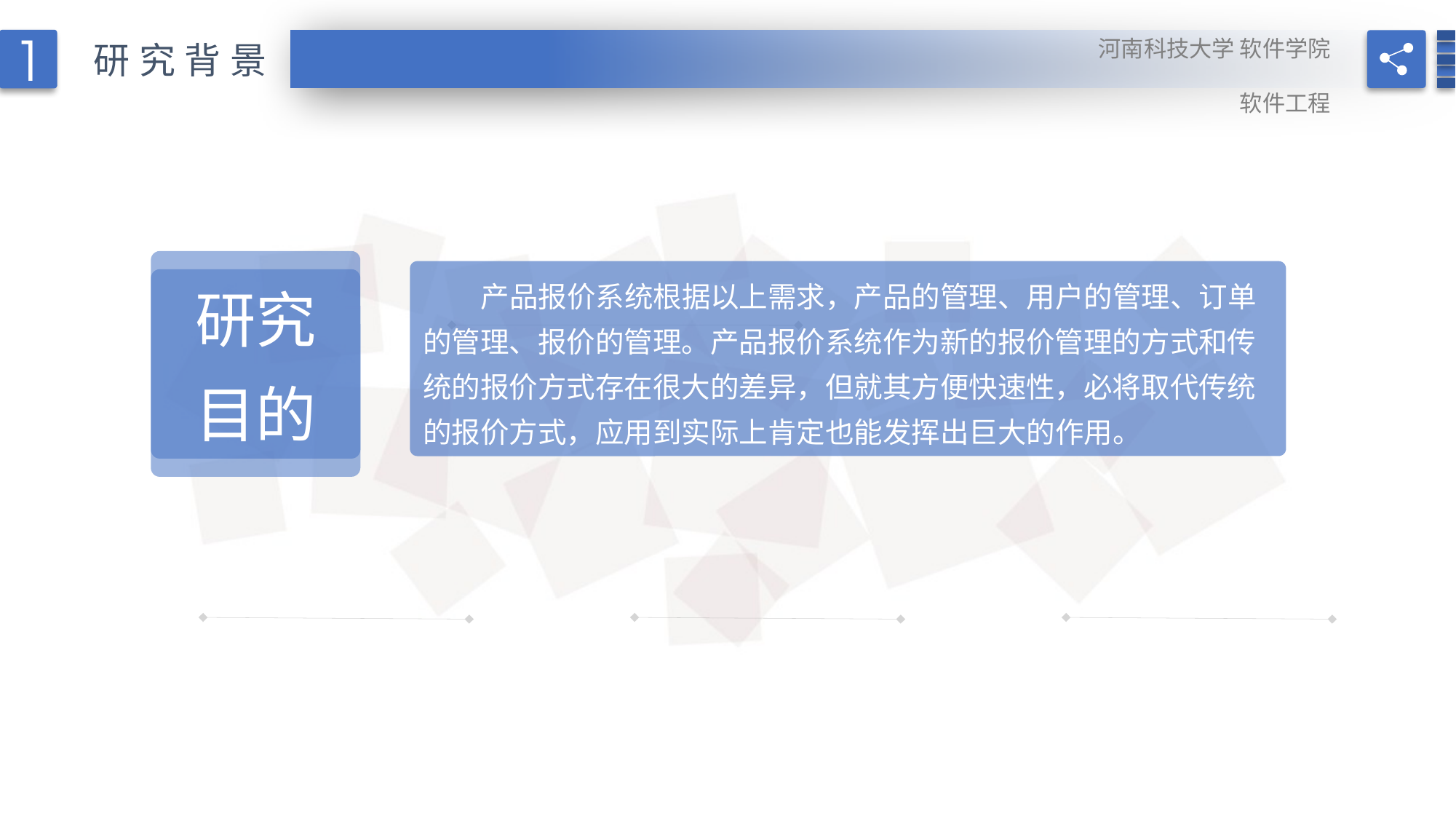

河南科技大学 软件学院
软件工程

1

研究背景
研究
目的

        产品报价系统根据以上需求，产品的管理、用户的管理、订单的管理、报价的管理。产品报价系统作为新的报价管理的方式和传统的报价方式存在很大的差异，但就其方便快速性，必将取代传统的报价方式，应用到实际上肯定也能发挥出巨大的作用。